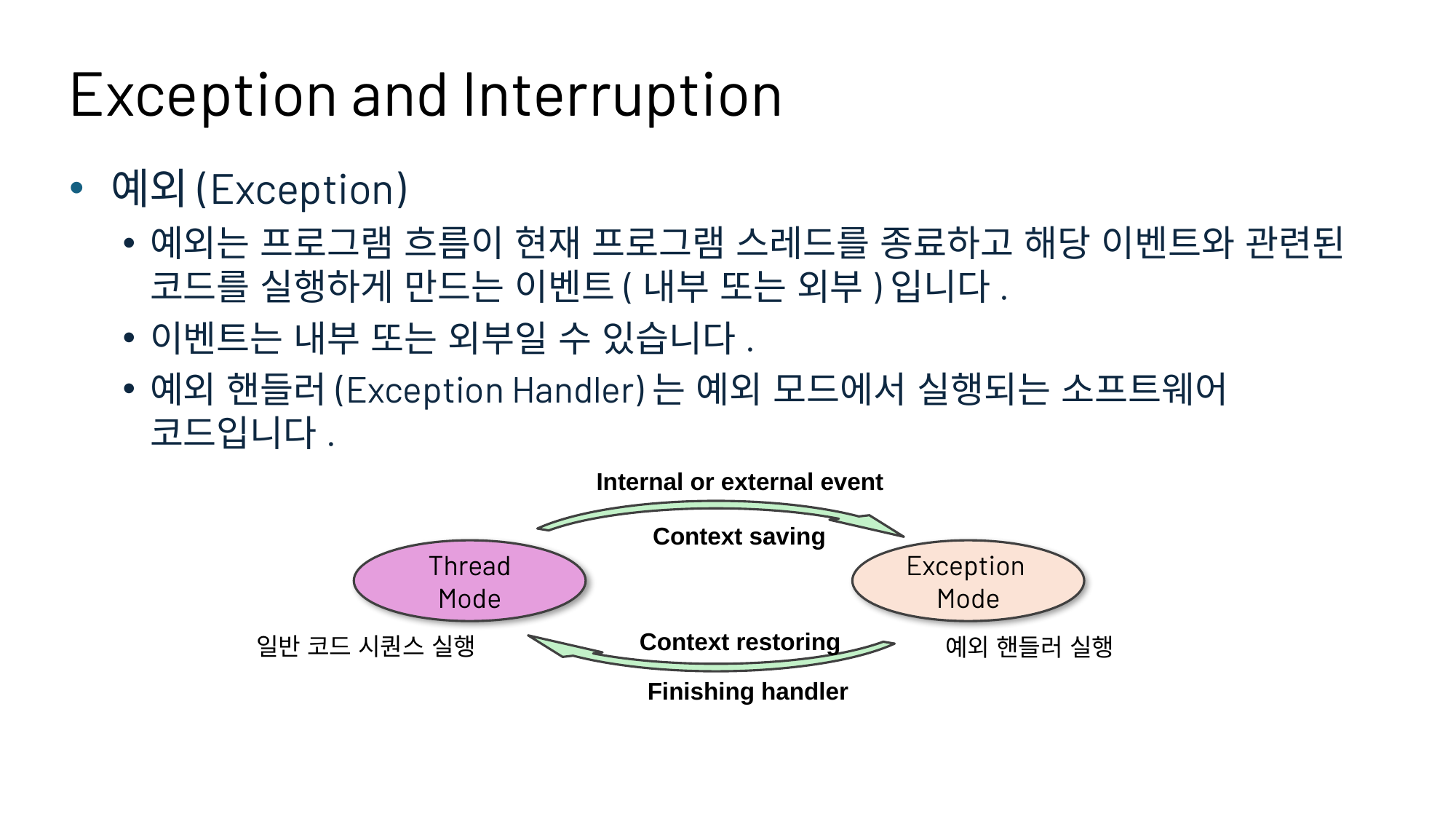

# Exception and Interruption
예외(Exception)
예외는 프로그램 흐름이 현재 프로그램 스레드를 종료하고 해당 이벤트와 관련된 코드를 실행하게 만드는 이벤트(내부 또는 외부)입니다.
이벤트는 내부 또는 외부일 수 있습니다.
예외 핸들러(Exception Handler)는 예외 모드에서 실행되는 소프트웨어 코드입니다.
Internal or external event

Context saving

Thread
Mode
Exception
Mode
Context restoring
일반 코드 시퀀스 실행
예외 핸들러 실행
Finishing handler